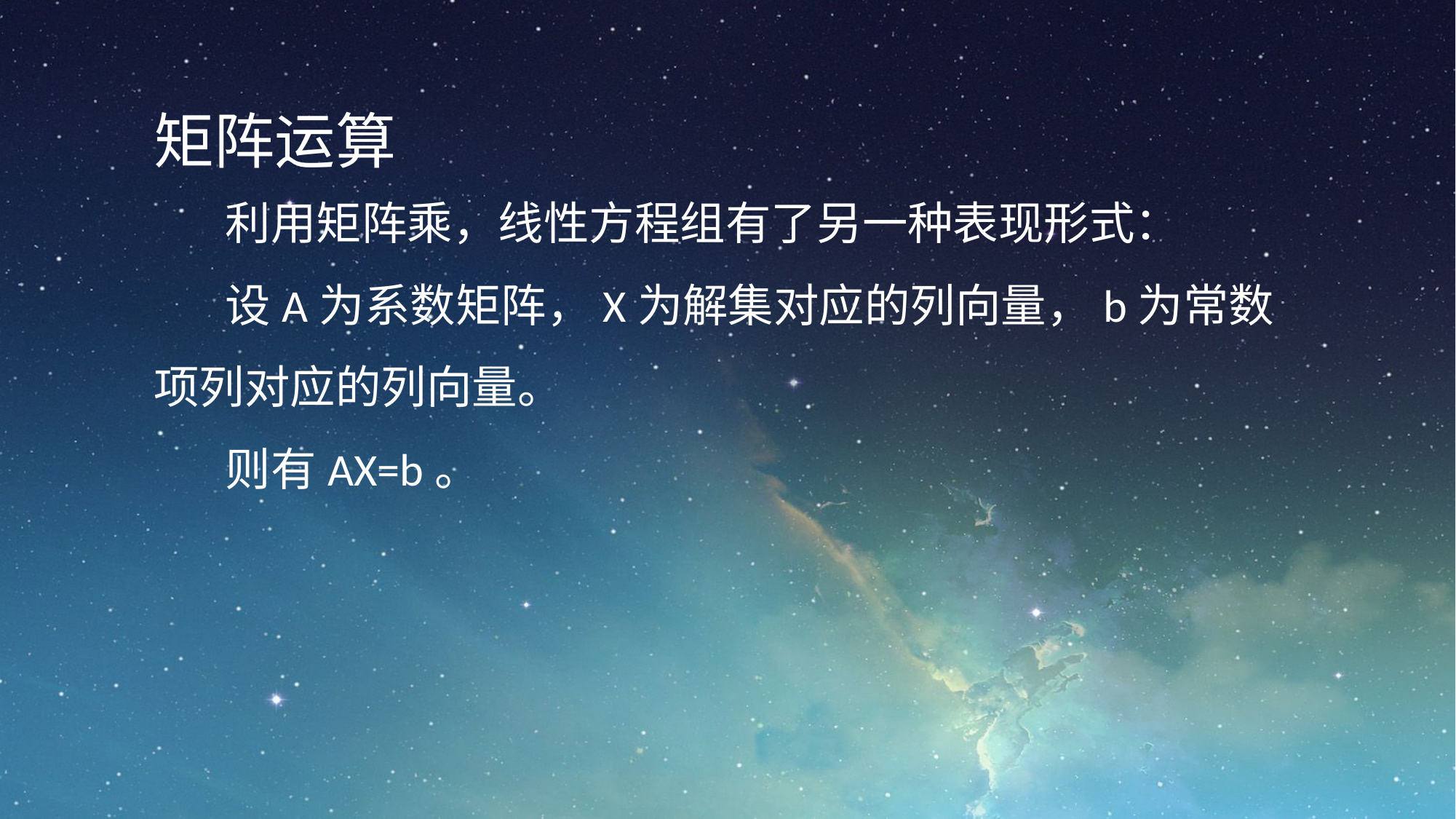

矩阵运算
利用矩阵乘，线性方程组有了另一种表现形式：
设A为系数矩阵，X为解集对应的列向量，b为常数项列对应的列向量。
则有AX=b。